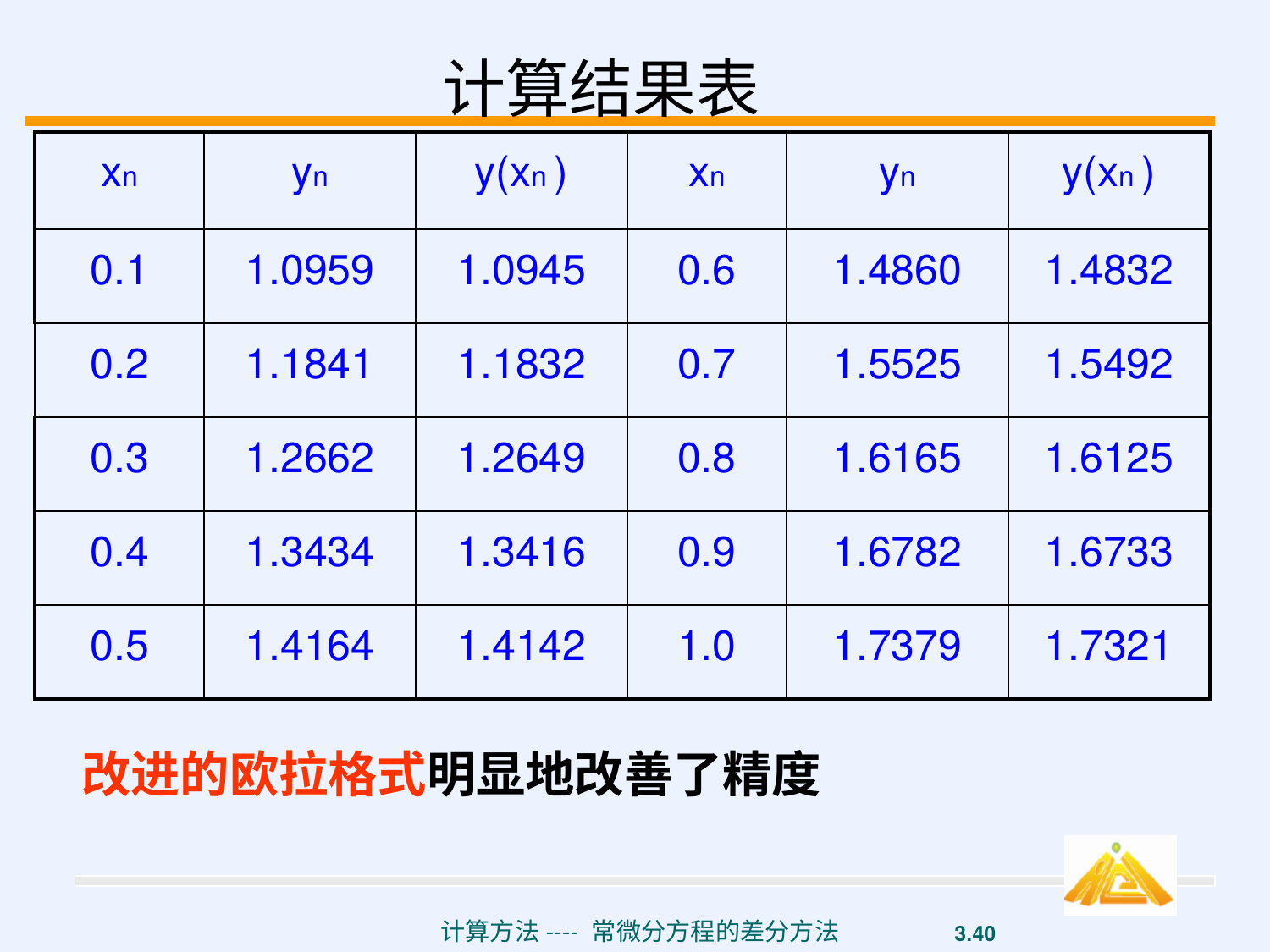

计算结果表
| xn | yn | y(xn ) | xn | yn | y(xn ) |
| --- | --- | --- | --- | --- | --- |
| 0.1 | 1.0959 | 1.0945 | 0.6 | 1.4860 | 1.4832 |
| 0.2 | 1.1841 | 1.1832 | 0.7 | 1.5525 | 1.5492 |
| 0.3 | 1.2662 | 1.2649 | 0.8 | 1.6165 | 1.6125 |
| 0.4 | 1.3434 | 1.3416 | 0.9 | 1.6782 | 1.6733 |
| 0.5 | 1.4164 | 1.4142 | 1.0 | 1.7379 | 1.7321 |
改进的欧拉格式明显地改善了精度